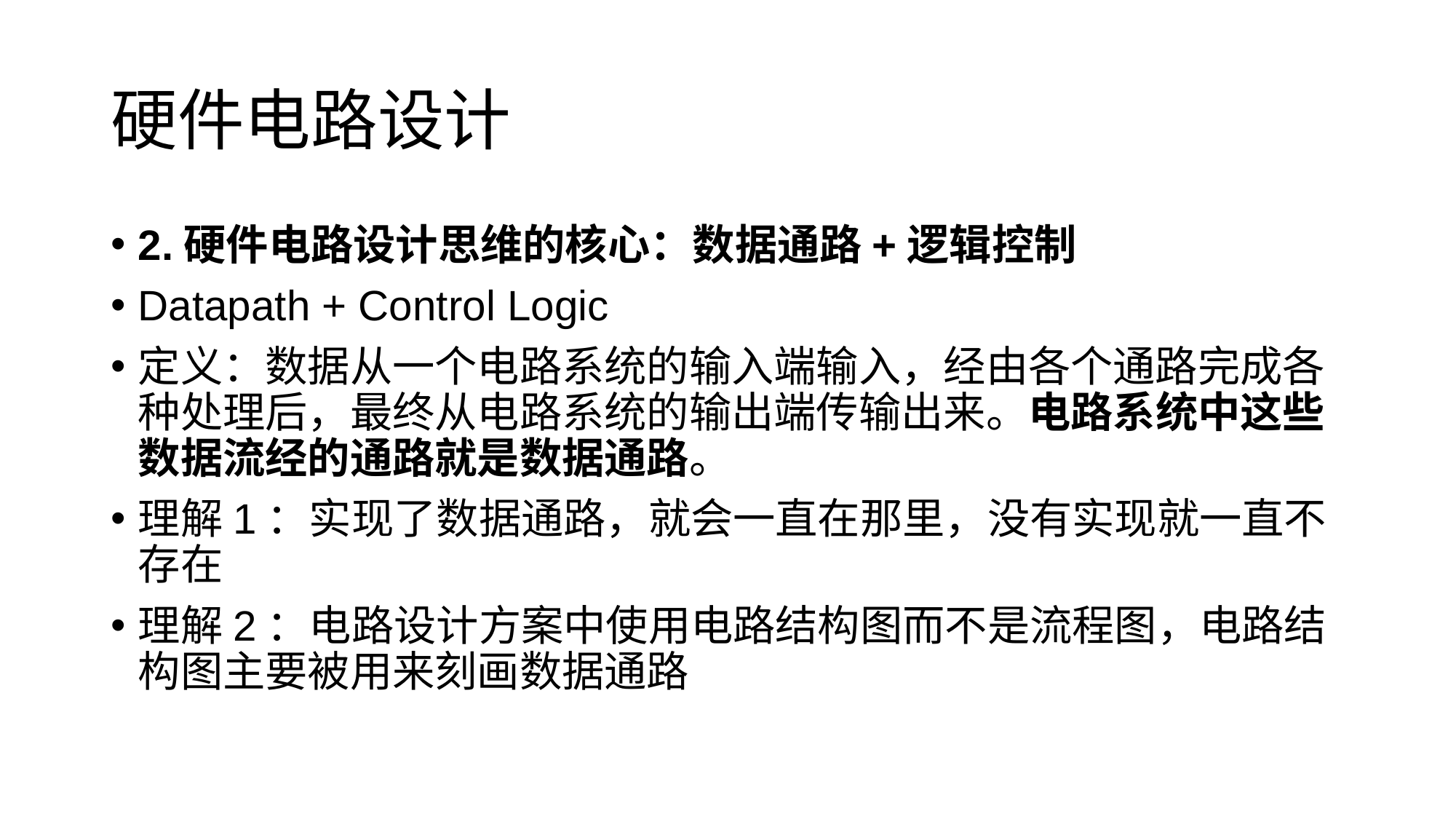

# 硬件电路设计
2.硬件电路设计思维的核心：数据通路+逻辑控制
Datapath + Control Logic
定义：数据从一个电路系统的输入端输入，经由各个通路完成各种处理后，最终从电路系统的输出端传输出来。电路系统中这些数据流经的通路就是数据通路。
理解1：实现了数据通路，就会一直在那里，没有实现就一直不存在
理解2：电路设计方案中使用电路结构图而不是流程图，电路结构图主要被用来刻画数据通路